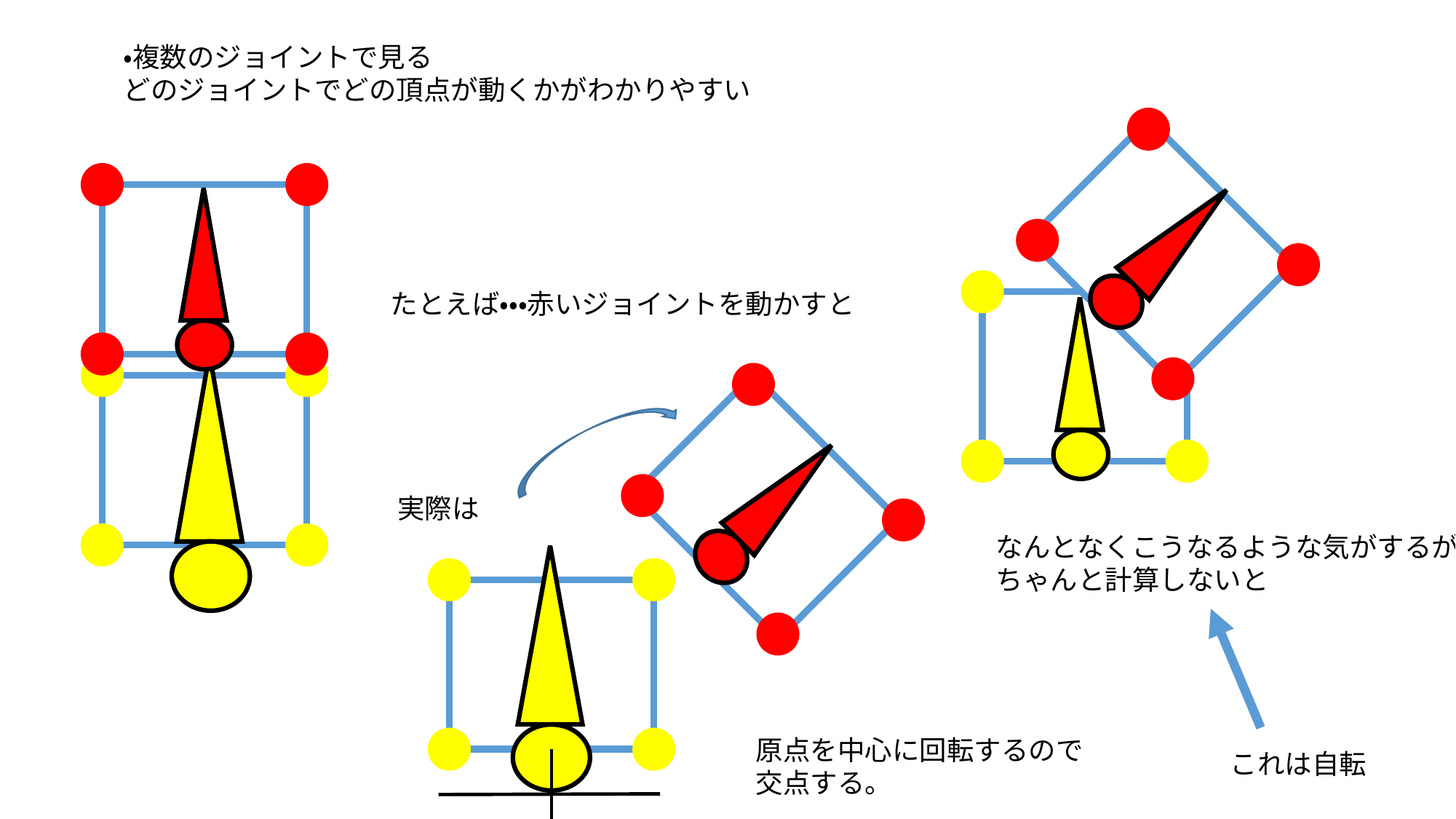

・複数のジョイントで見る
どのジョイントでどの頂点が動くかがわかりやすい

たとえば・・・赤いジョイントを動かすと

実際は
なんとなくこうなるような気がするが
ちゃんと計算しないと

原点を中心に回転するので
交点する。
これは自転